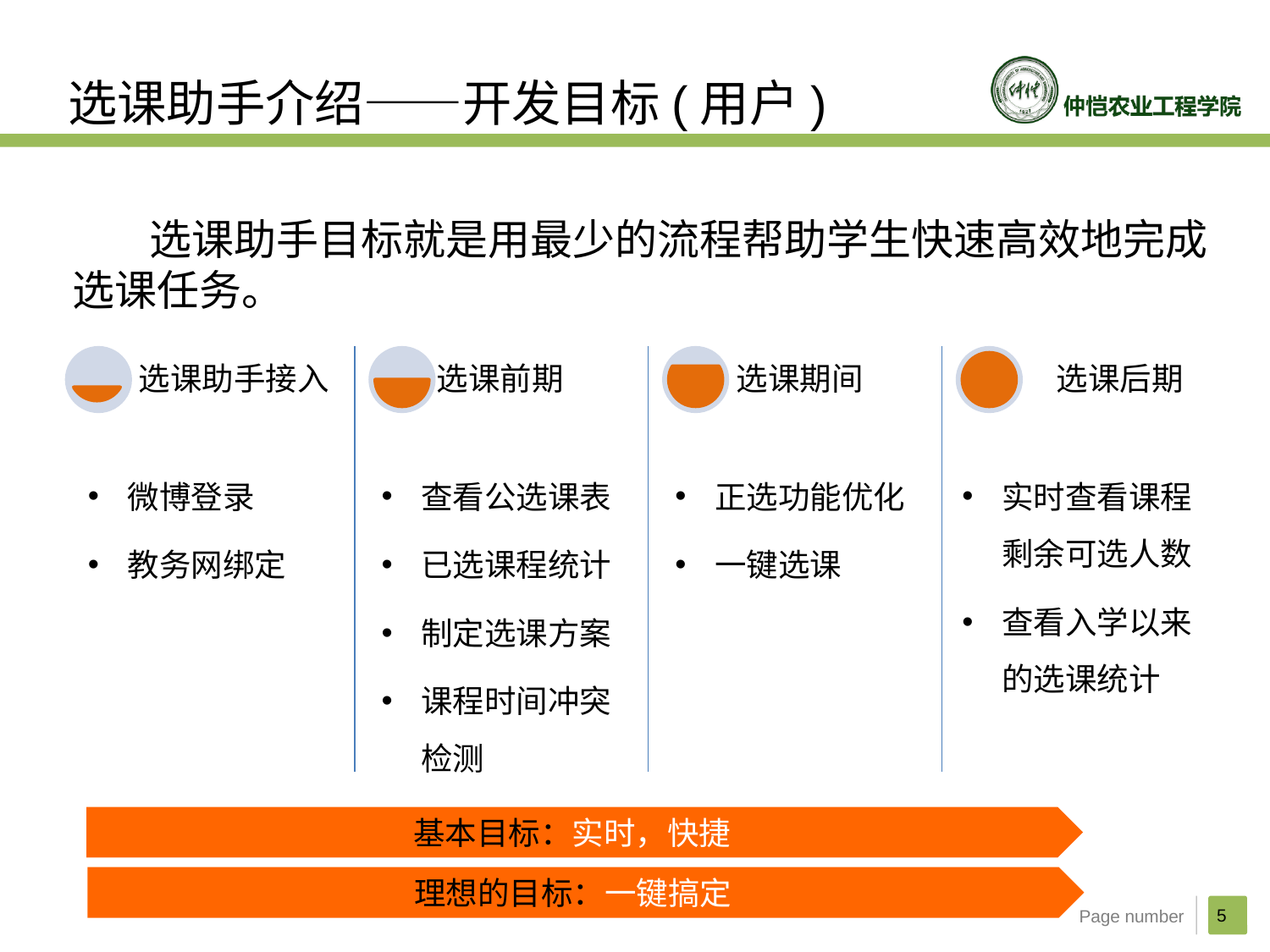

选课助手介绍——开发目标(用户)
       选课助手目标就是用最少的流程帮助学生快速高效地完成选课任务。

选课助手接入
选课前期
选课期间
选课后期

查看公选课表
已选课程统计
制定选课方案
课程时间冲突检测
微博登录
教务网绑定
正选功能优化
一键选课
实时查看课程剩余可选人数
查看入学以来的选课统计
基本目标：实时，快捷
理想的目标：一键搞定